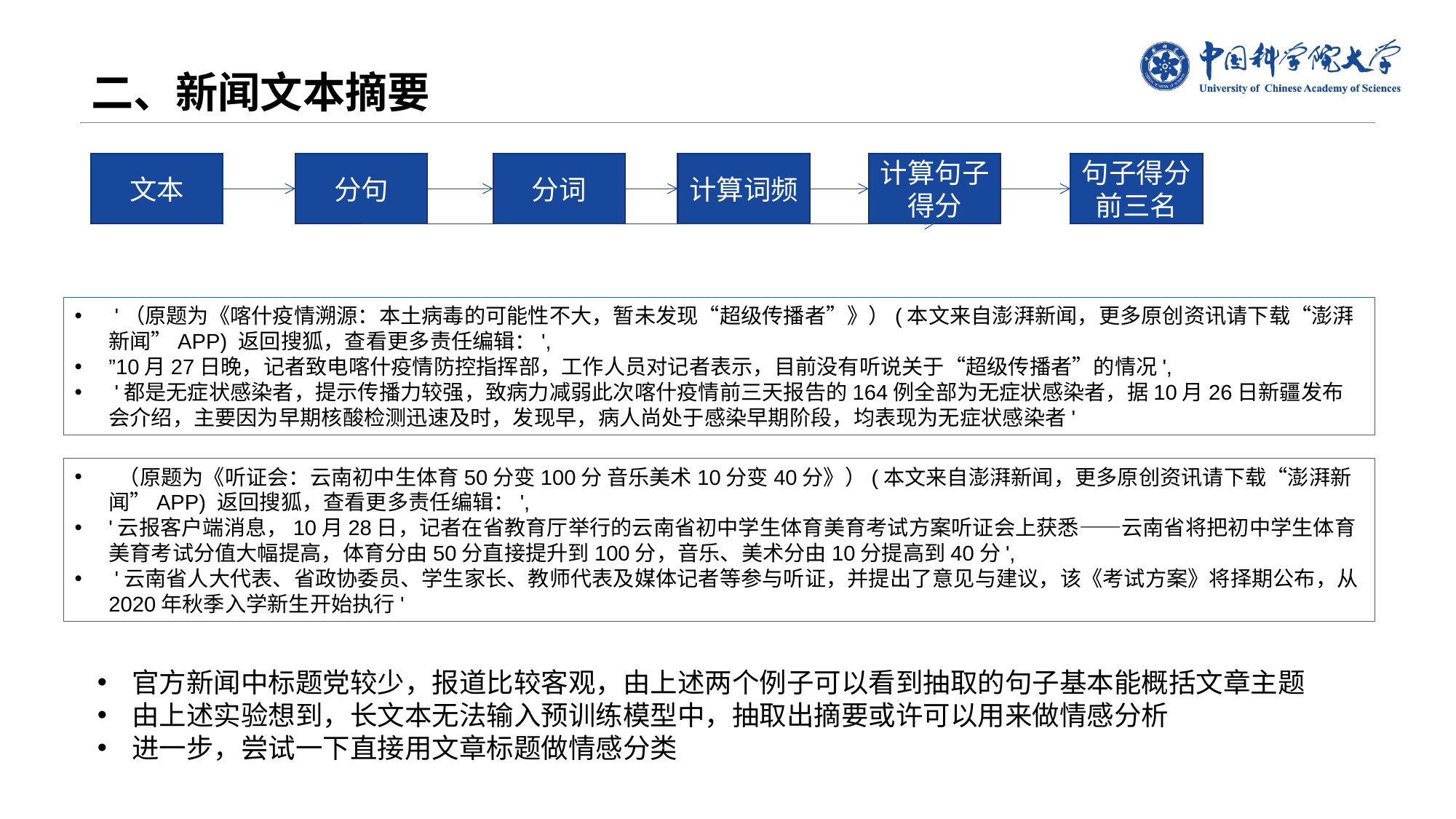

# 二、新闻文本摘要
文本
分句
分词
计算词频
计算句子得分
句子得分前三名
 '（原题为《喀什疫情溯源：本土病毒的可能性不大，暂未发现“超级传播者”》）(本文来自澎湃新闻，更多原创资讯请下载“澎湃新闻”APP) 返回搜狐，查看更多责任编辑：',
”10月27日晚，记者致电喀什疫情防控指挥部，工作人员对记者表示，目前没有听说关于“超级传播者”的情况',
 '都是无症状感染者，提示传播力较强，致病力减弱此次喀什疫情前三天报告的164例全部为无症状感染者，据10月26日新疆发布会介绍，主要因为早期核酸检测迅速及时，发现早，病人尚处于感染早期阶段，均表现为无症状感染者'
 （原题为《听证会：云南初中生体育50分变100分 音乐美术10分变40分》）(本文来自澎湃新闻，更多原创资讯请下载“澎湃新闻”APP) 返回搜狐，查看更多责任编辑：',
'云报客户端消息，10月28日，记者在省教育厅举行的云南省初中学生体育美育考试方案听证会上获悉——云南省将把初中学生体育美育考试分值大幅提高，体育分由50分直接提升到100分，音乐、美术分由10分提高到40分',
 '云南省人大代表、省政协委员、学生家长、教师代表及媒体记者等参与听证，并提出了意见与建议，该《考试方案》将择期公布，从2020年秋季入学新生开始执行'
官方新闻中标题党较少，报道比较客观，由上述两个例子可以看到抽取的句子基本能概括文章主题
由上述实验想到，长文本无法输入预训练模型中，抽取出摘要或许可以用来做情感分析
进一步，尝试一下直接用文章标题做情感分类
5